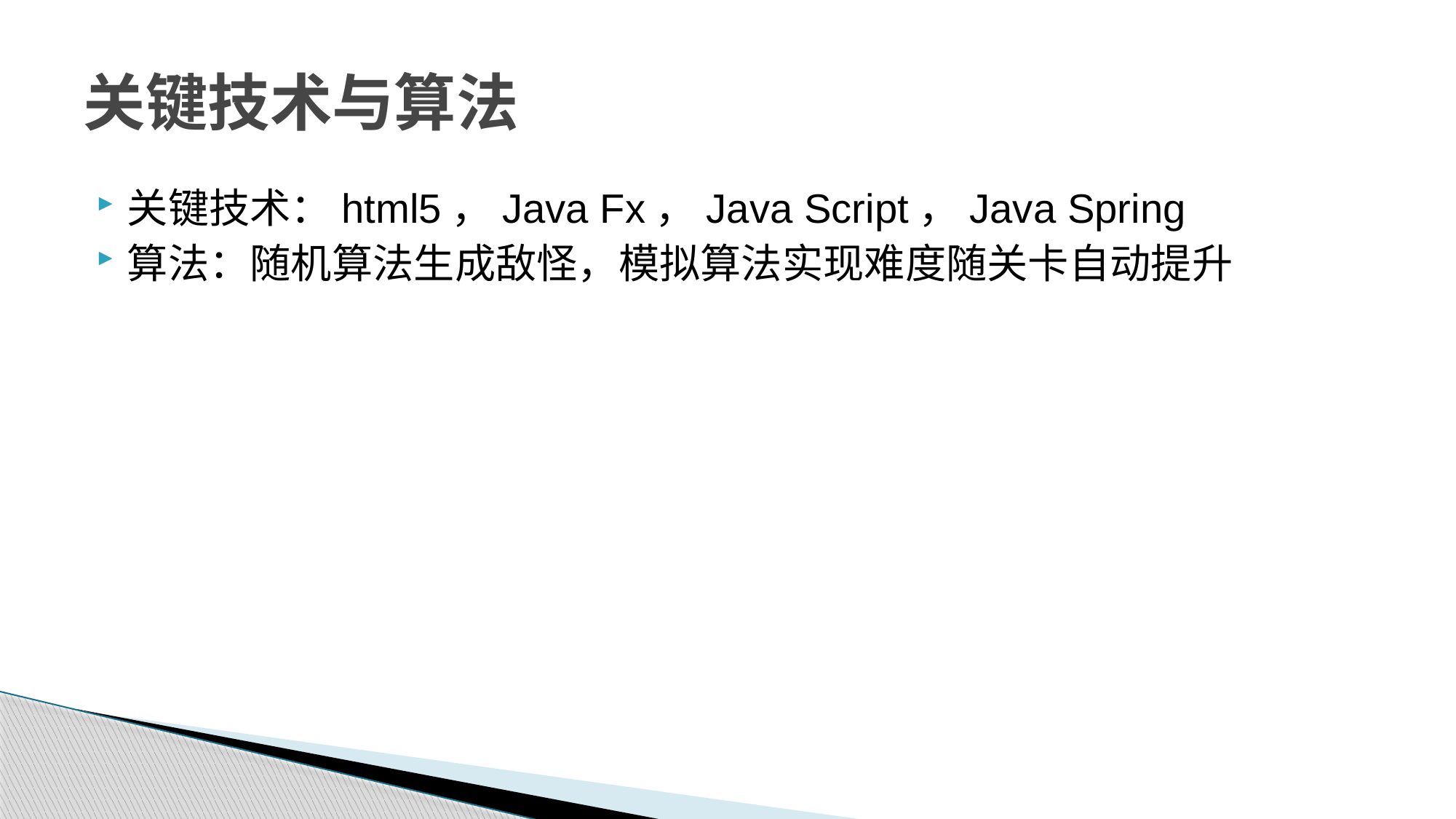

# 关键技术与算法
关键技术：html5，Java Fx，Java Script，Java Spring
算法：随机算法生成敌怪，模拟算法实现难度随关卡自动提升